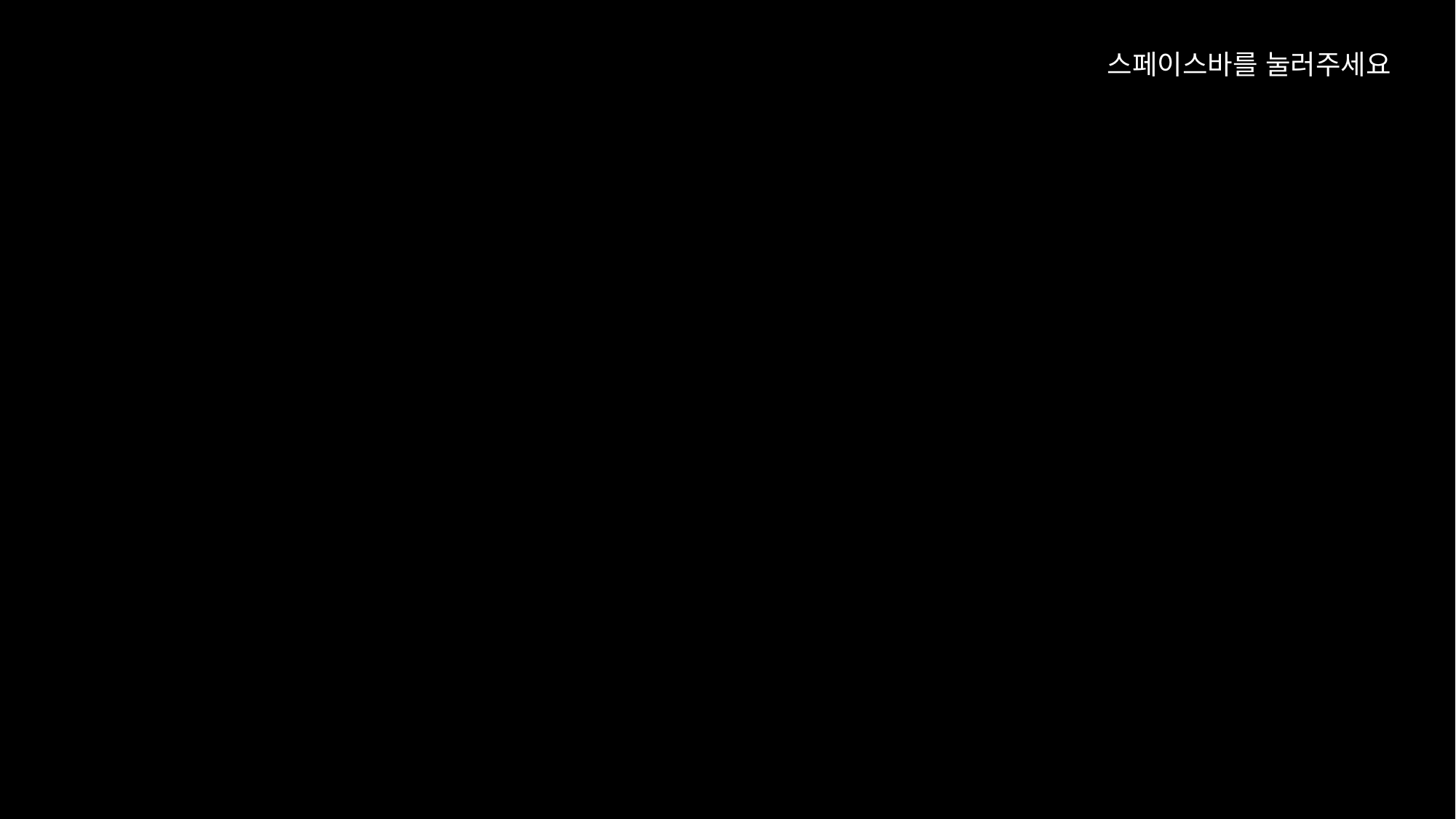

크레딧
제작자 암살하는 하누리
원작자 미드나잇 마린
게임을 여기까지 오신걸 감사합니다
이 다음으로 계속 됩니다.
스페이스바를 눌러주세요